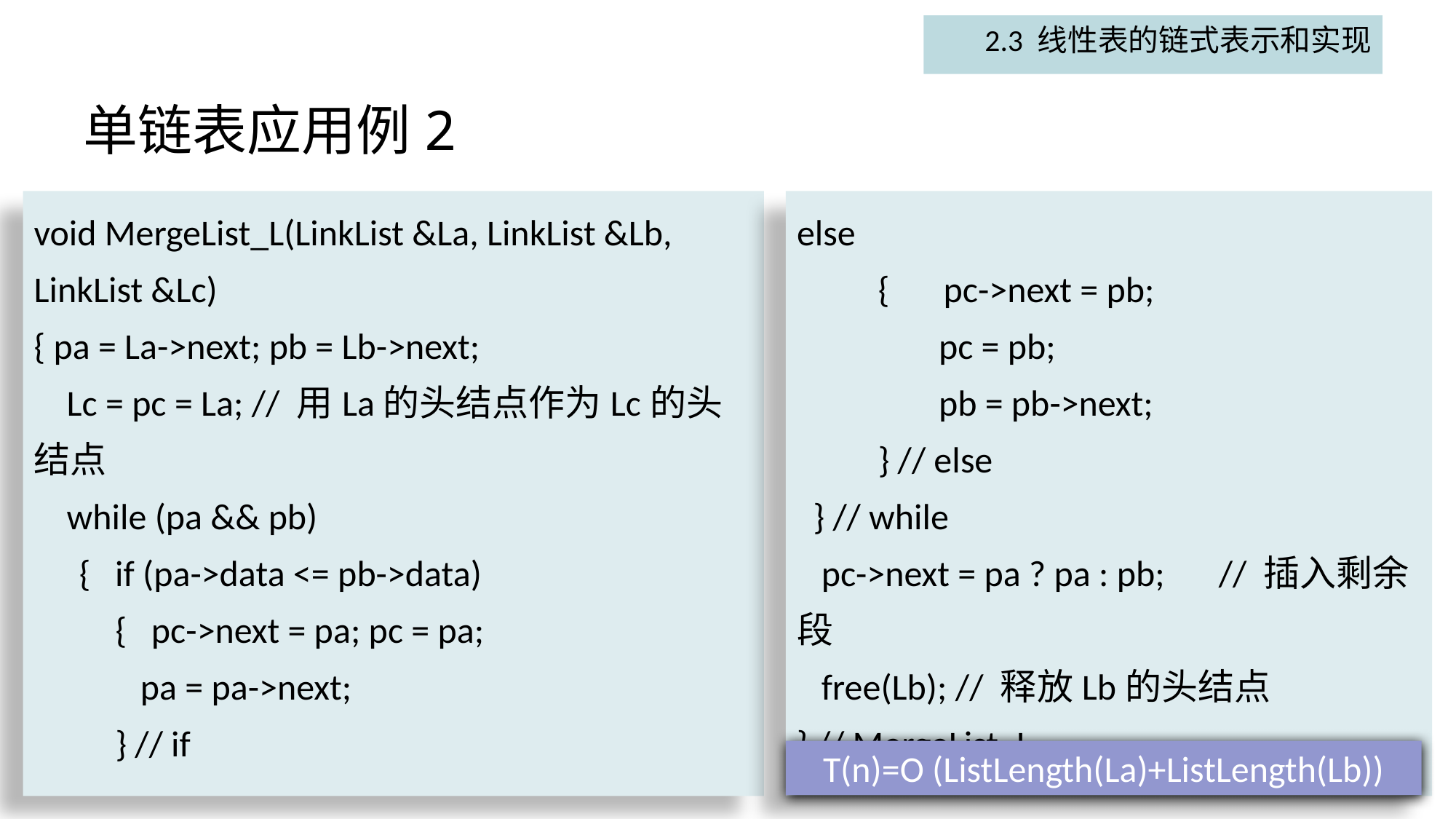

2.3 线性表的链式表示和实现

# 单链表应用例2
void MergeList_L(LinkList &La, LinkList &Lb, LinkList &Lc)
{ pa = La->next; pb = Lb->next;
    Lc = pc = La; // 用La的头结点作为Lc的头结点
    while (pa && pb)
　{   if (pa->data <= pb->data)
　　{   pc->next = pa; pc = pa;
             pa = pa->next;
　　} // if

else
　　{　pc->next = pb;
	    pc = pb;
       	    pb = pb->next;
　　} // else
  } // while
   pc->next = pa ? pa : pb;　// 插入剩余段
   free(Lb); // 释放Lb的头结点
} // MergeList_L
T(n)=O (ListLength(La)+ListLength(Lb))